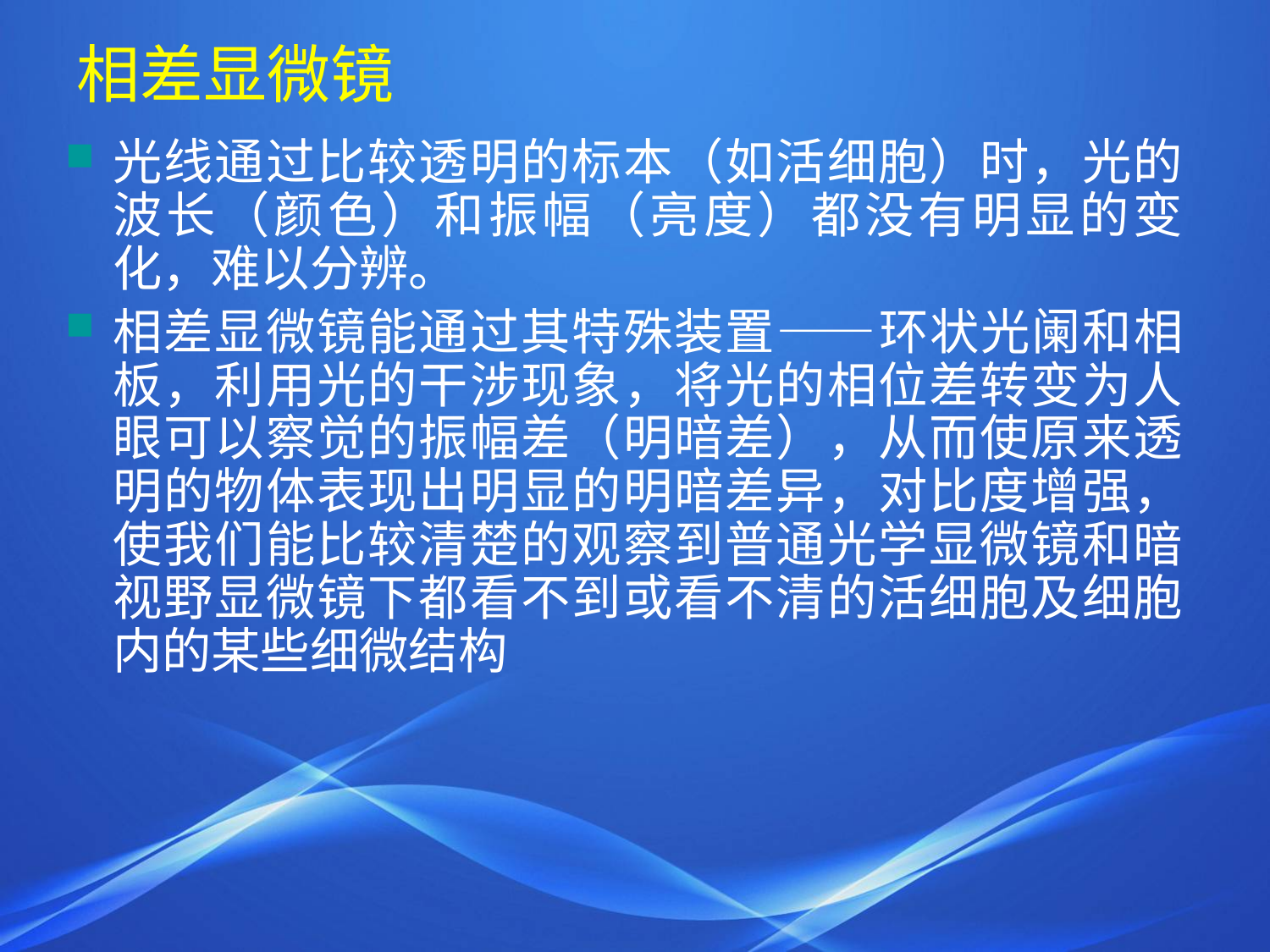

# 相差显微镜
光线通过比较透明的标本（如活细胞）时，光的波长（颜色）和振幅（亮度）都没有明显的变化，难以分辨。
相差显微镜能通过其特殊装置——环状光阑和相板，利用光的干涉现象，将光的相位差转变为人眼可以察觉的振幅差（明暗差），从而使原来透明的物体表现出明显的明暗差异，对比度增强，使我们能比较清楚的观察到普通光学显微镜和暗视野显微镜下都看不到或看不清的活细胞及细胞内的某些细微结构